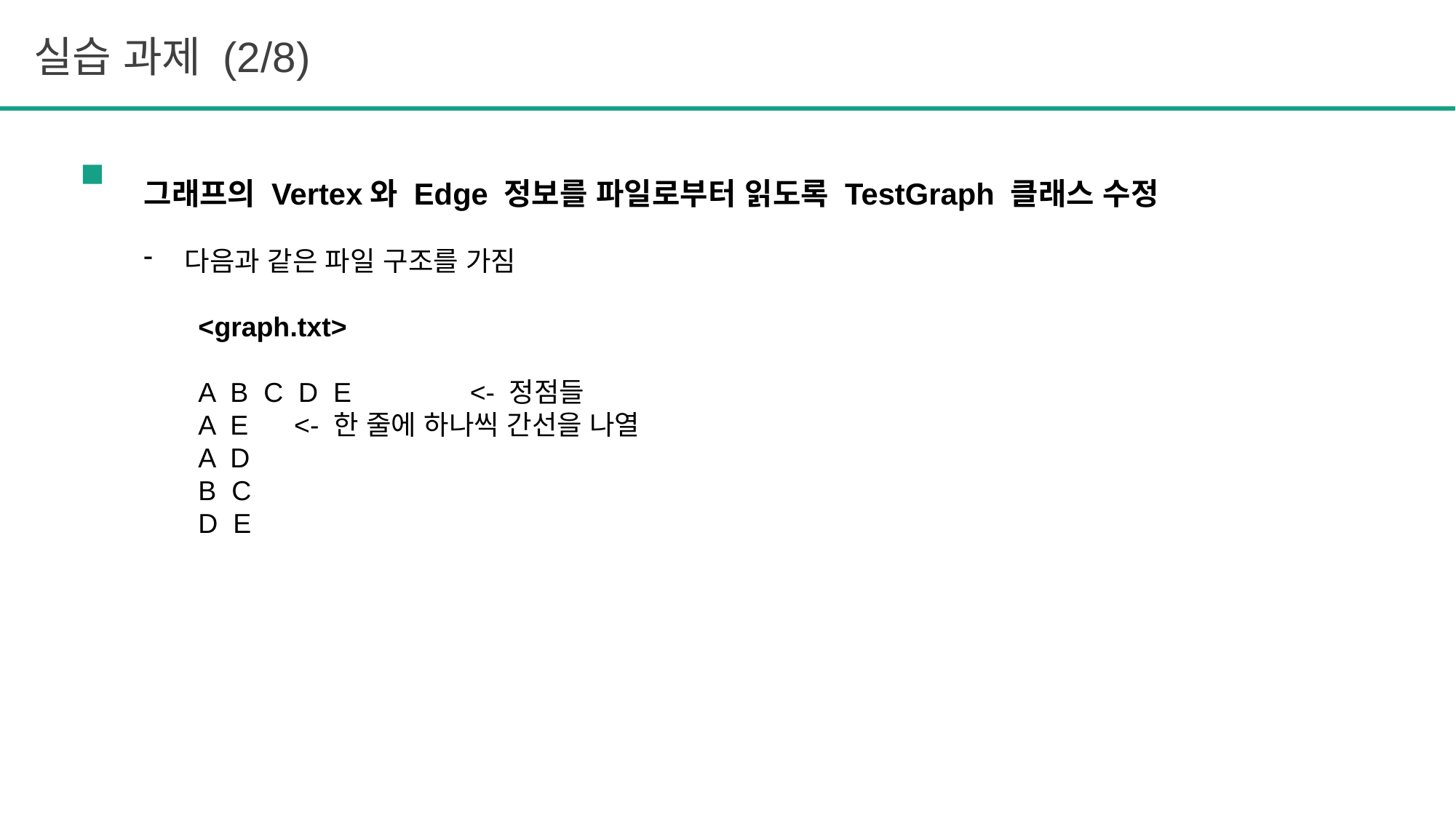

실습 과제 (2/8)
그래프의 Vertex와 Edge 정보를 파일로부터 읽도록 TestGraph 클래스 수정
다음과 같은 파일 구조를 가짐

<graph.txt>

A  B  C  D  E	       <- 정점들
A  E      <- 한 줄에 하나씩 간선을 나열
A  D
B  C
D  E